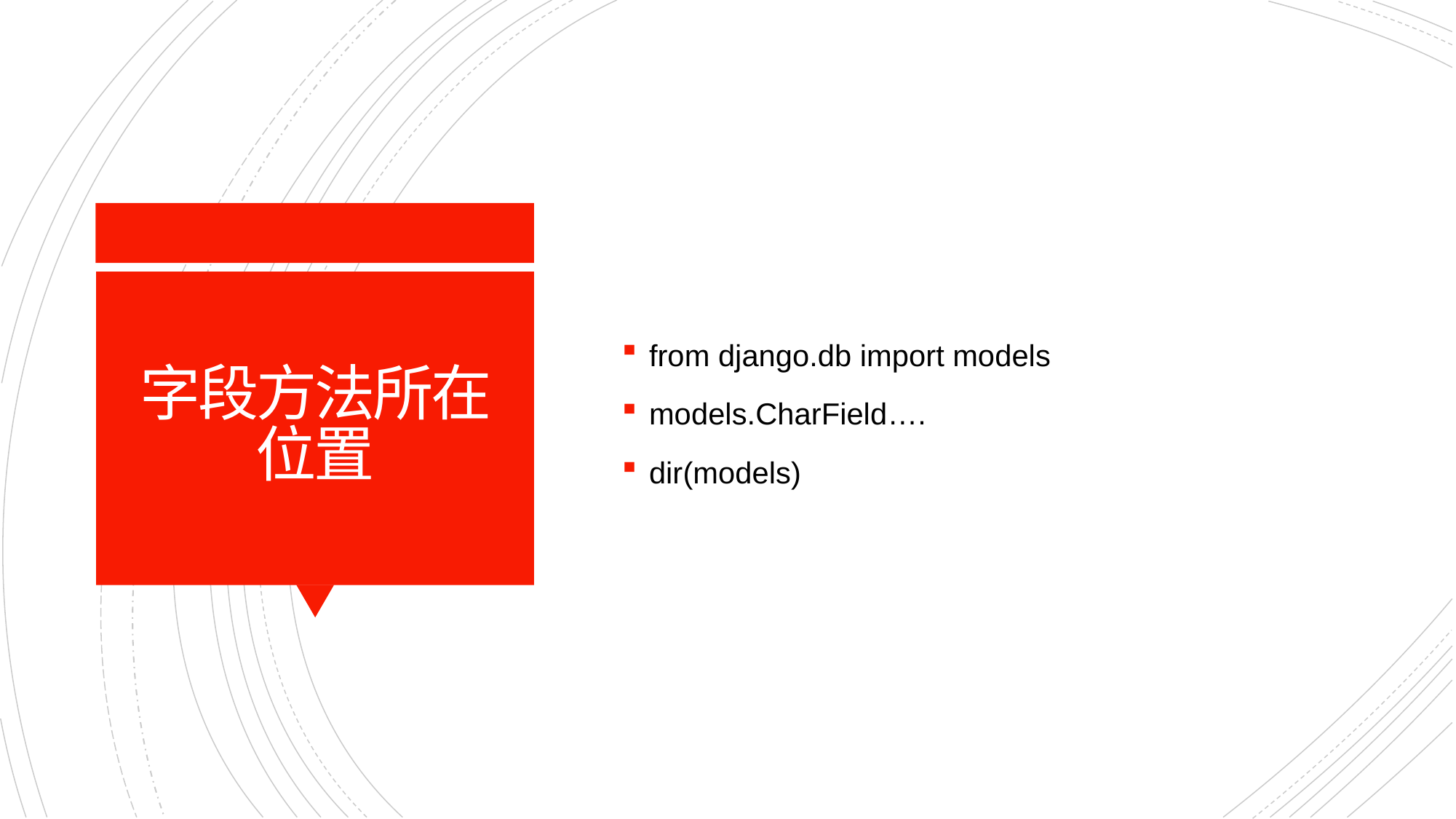

from django.db import models
models.CharField….
dir(models)
# 字段方法所在位置